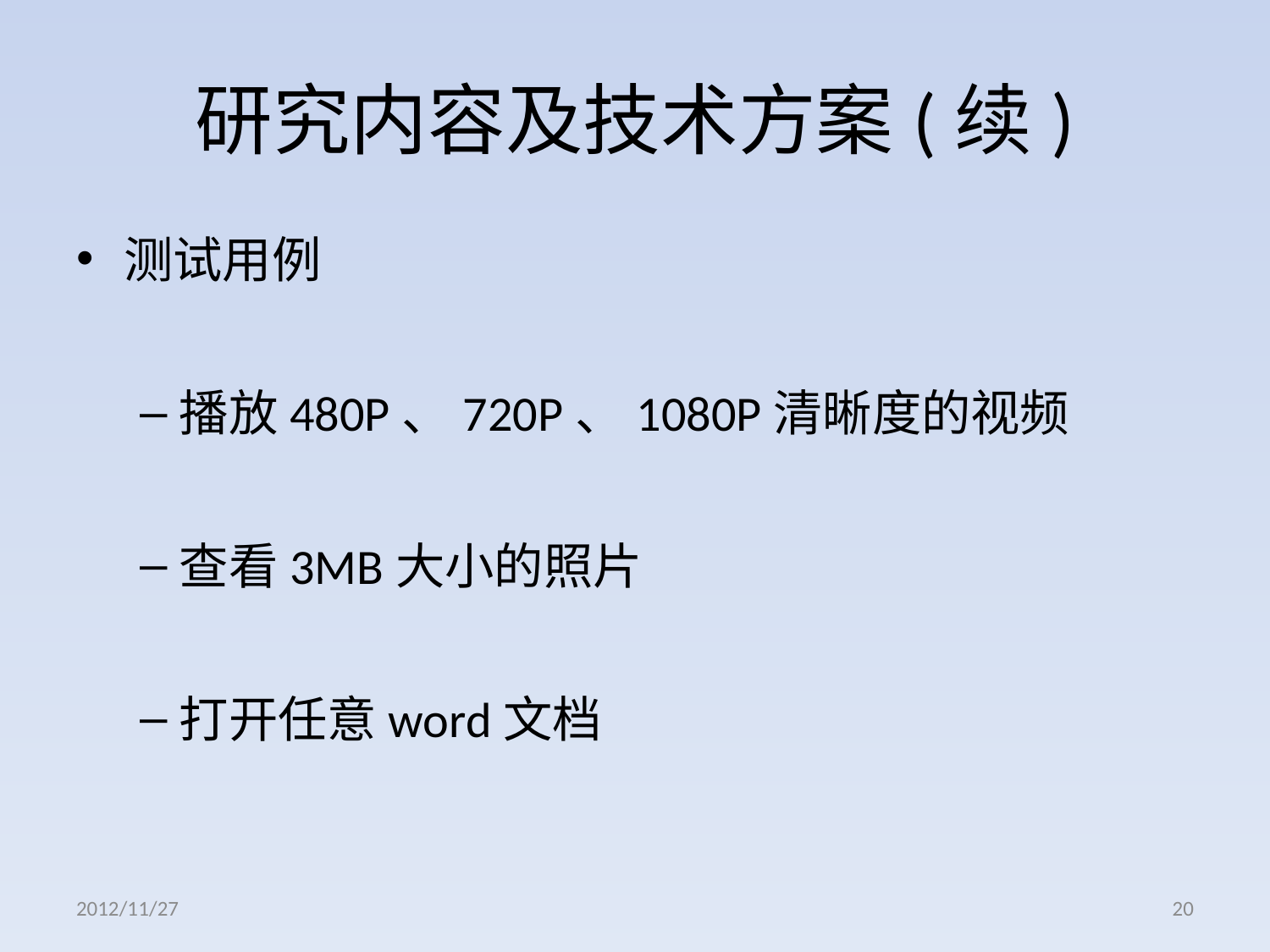

# 研究内容及技术方案(续)
测试用例

播放480P、720P、1080P清晰度的视频

查看3MB大小的照片

打开任意word文档

2012/11/27
20